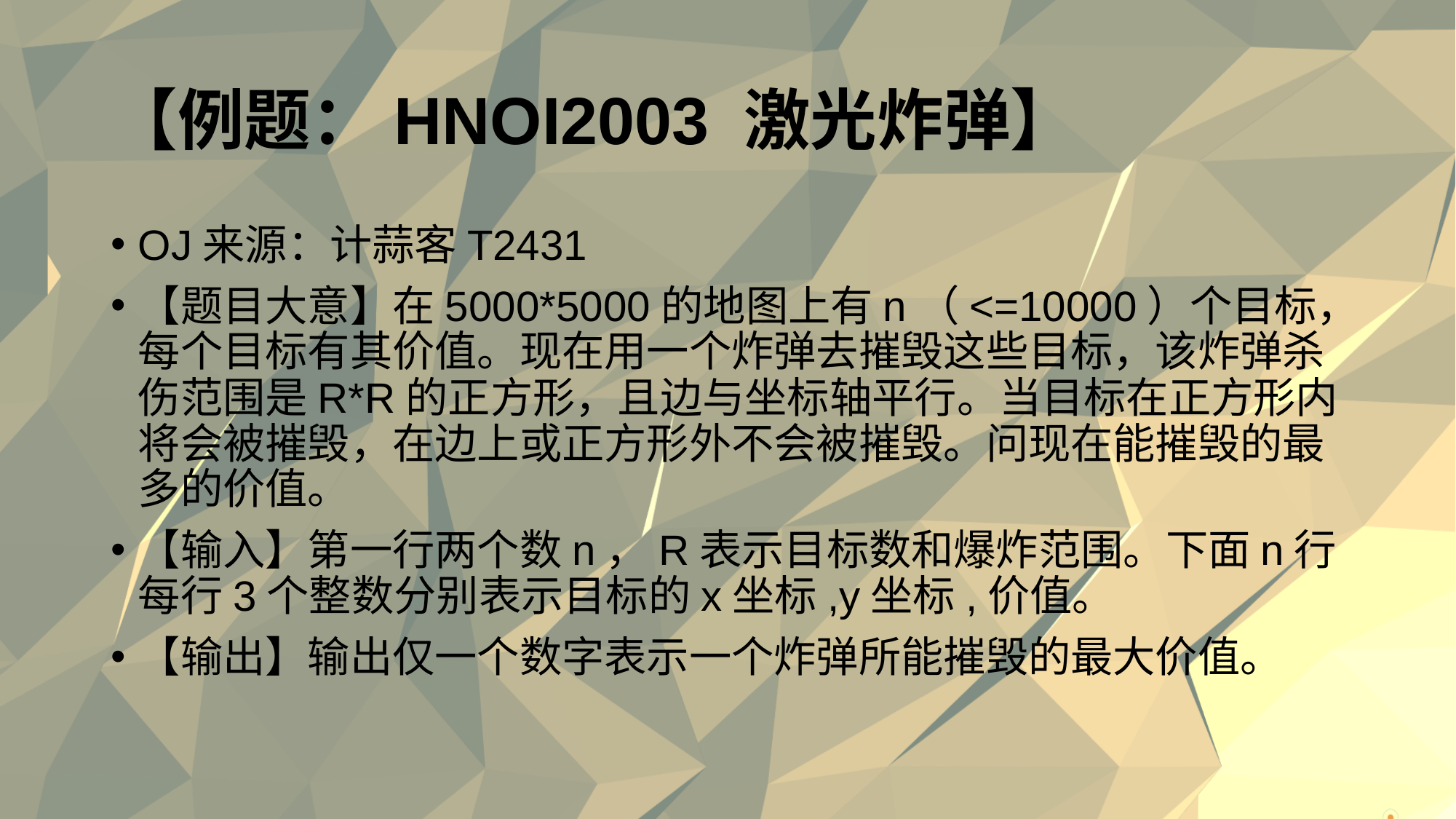

# 【例题：HNOI2003 激光炸弹】
OJ来源：计蒜客T2431
【题目大意】在5000*5000的地图上有n（<=10000）个目标，每个目标有其价值。现在用一个炸弹去摧毁这些目标，该炸弹杀伤范围是R*R的正方形，且边与坐标轴平行。当目标在正方形内将会被摧毁，在边上或正方形外不会被摧毁。问现在能摧毁的最多的价值。
【输入】第一行两个数n，R表示目标数和爆炸范围。下面n行每行3个整数分别表示目标的x坐标,y坐标,价值。
【输出】输出仅一个数字表示一个炸弹所能摧毁的最大价值。